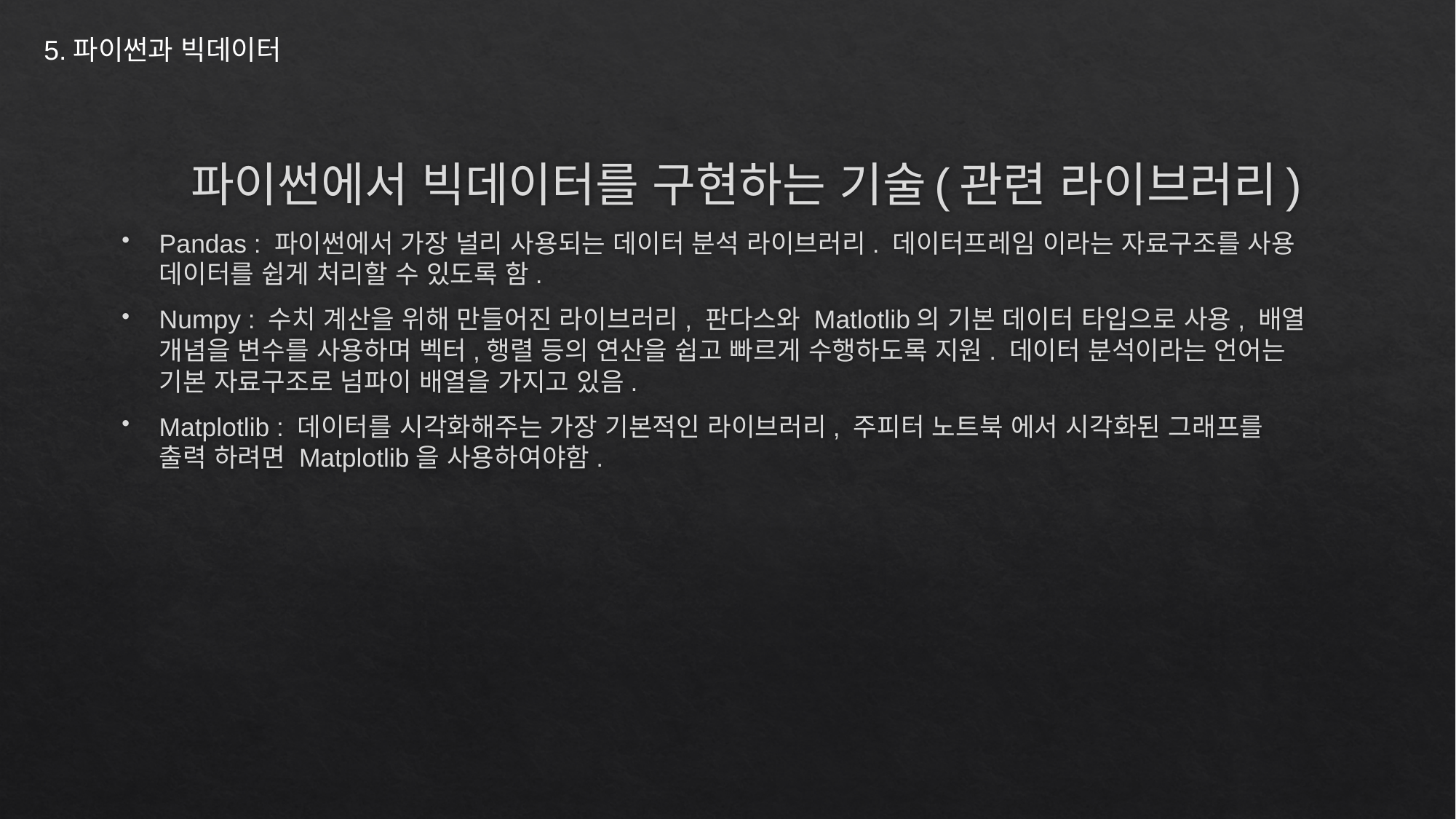

5.파이썬과 빅데이터
# 파이썬에서 빅데이터를 구현하는 기술(관련 라이브러리)
Pandas : 파이썬에서 가장 널리 사용되는 데이터 분석 라이브러리. 데이터프레임 이라는 자료구조를 사용 데이터를 쉽게 처리할 수 있도록 함.
Numpy : 수치 계산을 위해 만들어진 라이브러리, 판다스와 Matlotlib의 기본 데이터 타입으로 사용, 배열 개념을 변수를 사용하며 벡터,행렬 등의 연산을 쉽고 빠르게 수행하도록 지원. 데이터 분석이라는 언어는 기본 자료구조로 넘파이 배열을 가지고 있음.
Matplotlib : 데이터를 시각화해주는 가장 기본적인 라이브러리, 주피터 노트북 에서 시각화된 그래프를 출력 하려면 Matplotlib을 사용하여야함.